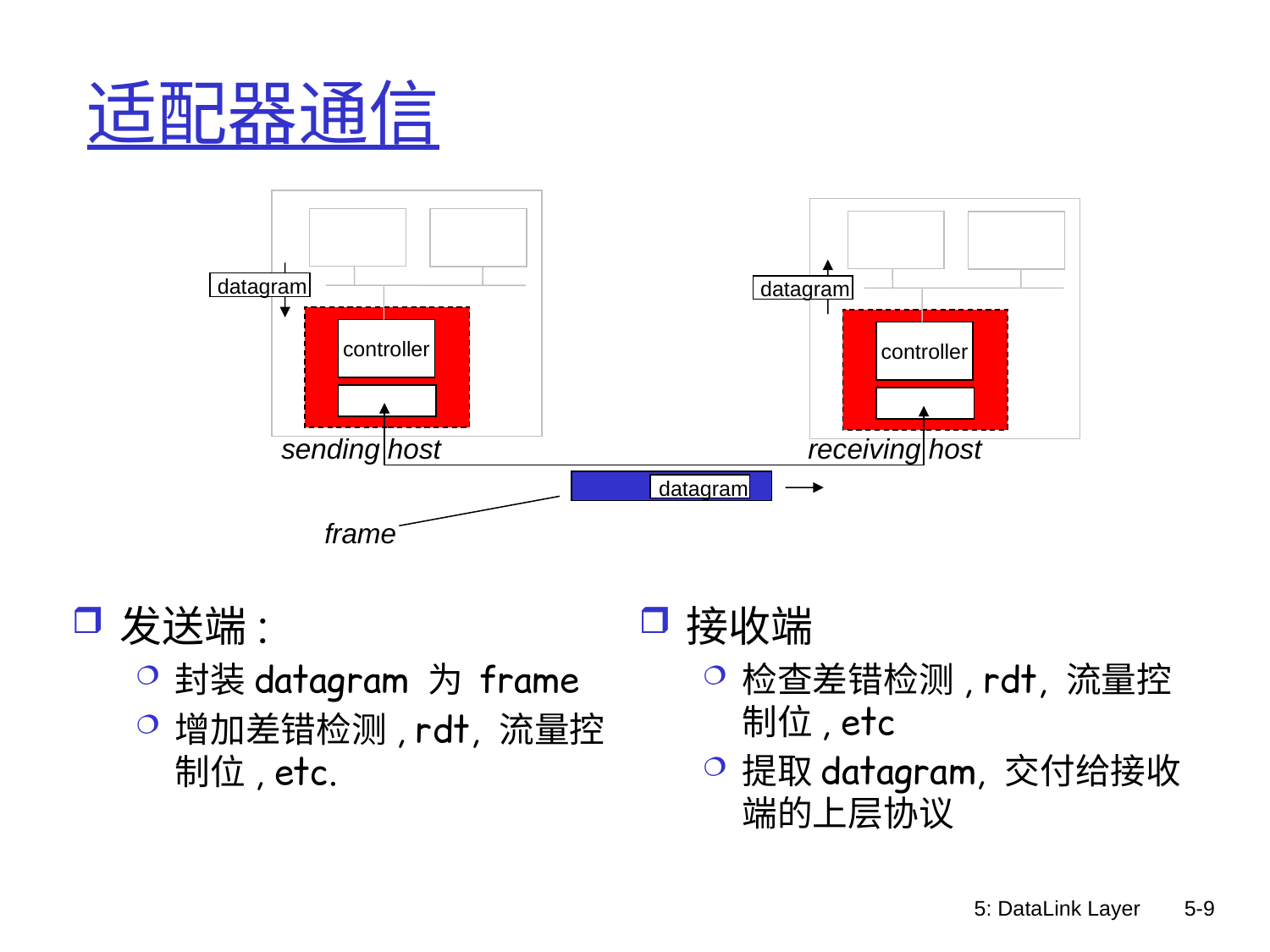

# 适配器通信

datagram

datagram

controller
controller

receiving host
sending host
datagram

frame
接收端
检查差错检测, rdt, 流量控制位, etc
提取datagram, 交付给接收端的上层协议

发送端:
封装datagram 为 frame
增加差错检测, rdt, 流量控制位, etc.
5: DataLink Layer
5-9